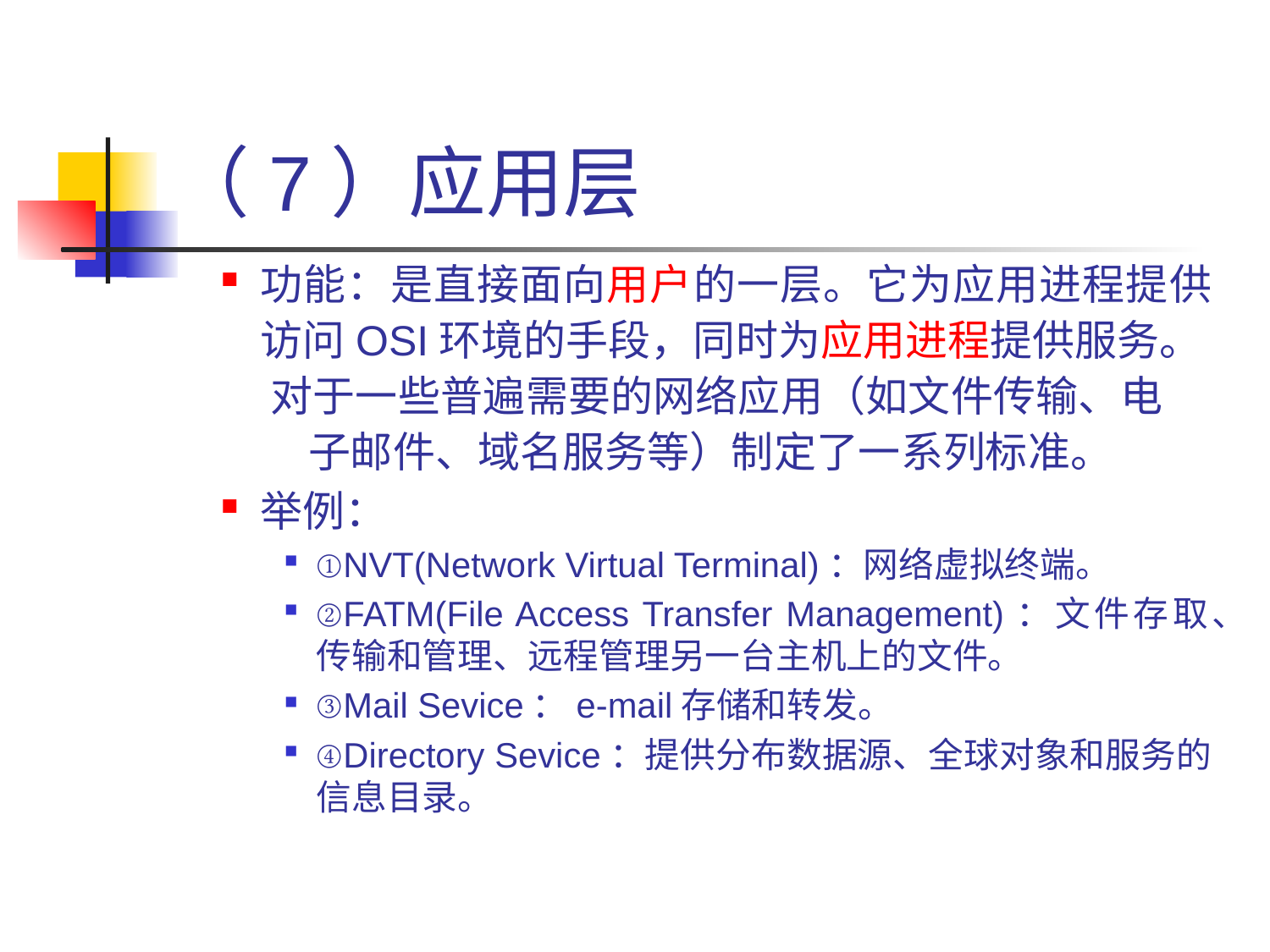

# （7）应用层
功能：是直接面向用户的一层。它为应用进程提供访问OSI环境的手段，同时为应用进程提供服务。   对于一些普遍需要的网络应用（如文件传输、电           子邮件、域名服务等）制定了一系列标准。
举例：
①NVT(Network Virtual Terminal)：网络虚拟终端。
②FATM(File Access Transfer Management)：文件存取、传输和管理、远程管理另一台主机上的文件。
③Mail Sevice：e-mail存储和转发。
④Directory Sevice：提供分布数据源、全球对象和服务的信息目录。